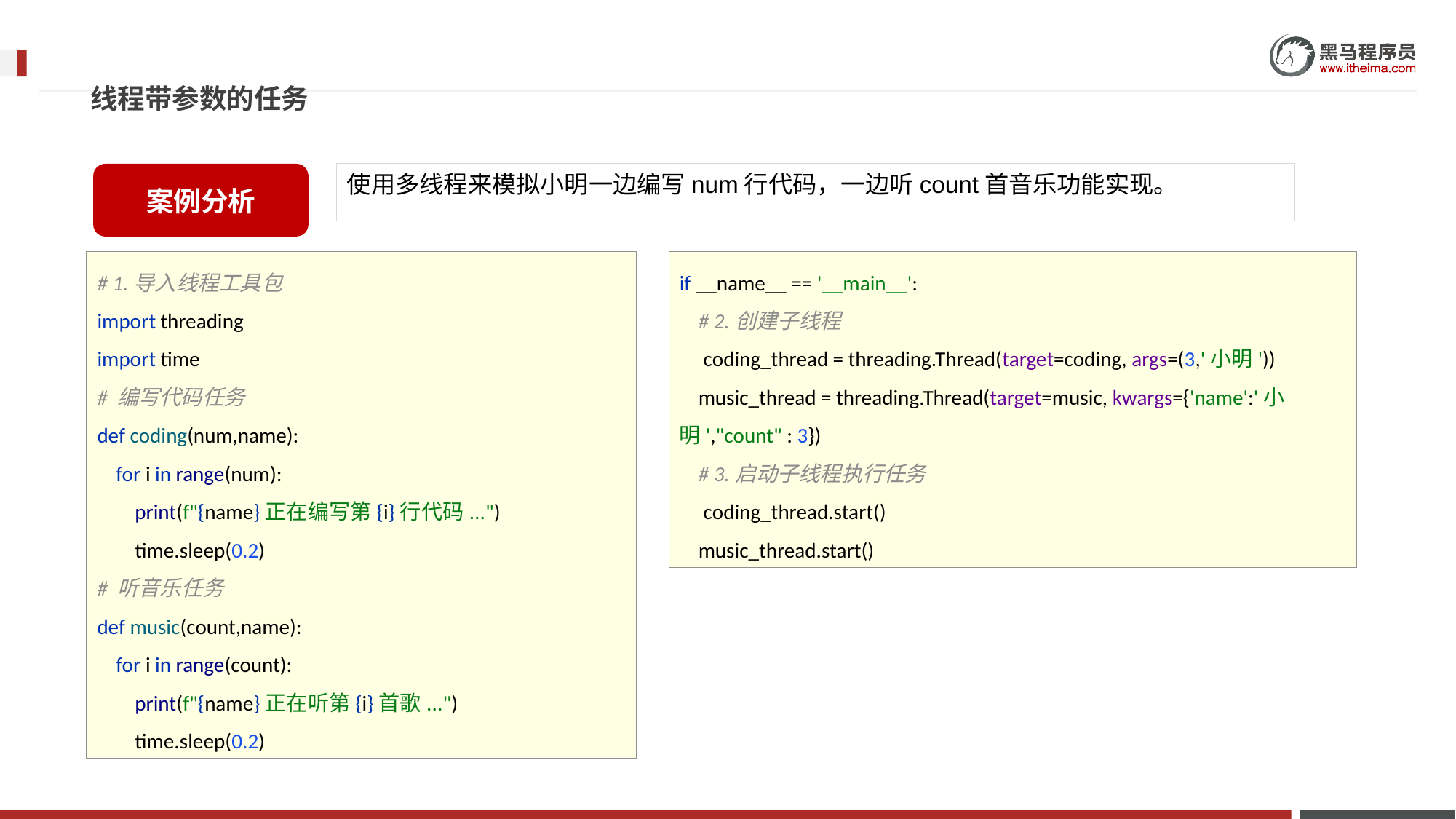

线程带参数的任务
案例分析
使用多线程来模拟小明一边编写num行代码，一边听count首音乐功能实现。
# 1.导入线程工具包 import threading import time # 编写代码任务 def coding(num,name): for i in range(num): print(f"{name}正在编写第{i}行代码...") time.sleep(0.2) # 听音乐任务 def music(count,name): for i in range(count): print(f"{name}正在听第{i}首歌...") time.sleep(0.2)
if __name__ == '__main__':
    # 2.创建子线程
    coding_thread = threading.Thread(target=coding, args=(3,'小明'))
    music_thread = threading.Thread(target=music, kwargs={'name':'小明',"count" : 3})
    # 3.启动子线程执行任务
    coding_thread.start()
    music_thread.start()